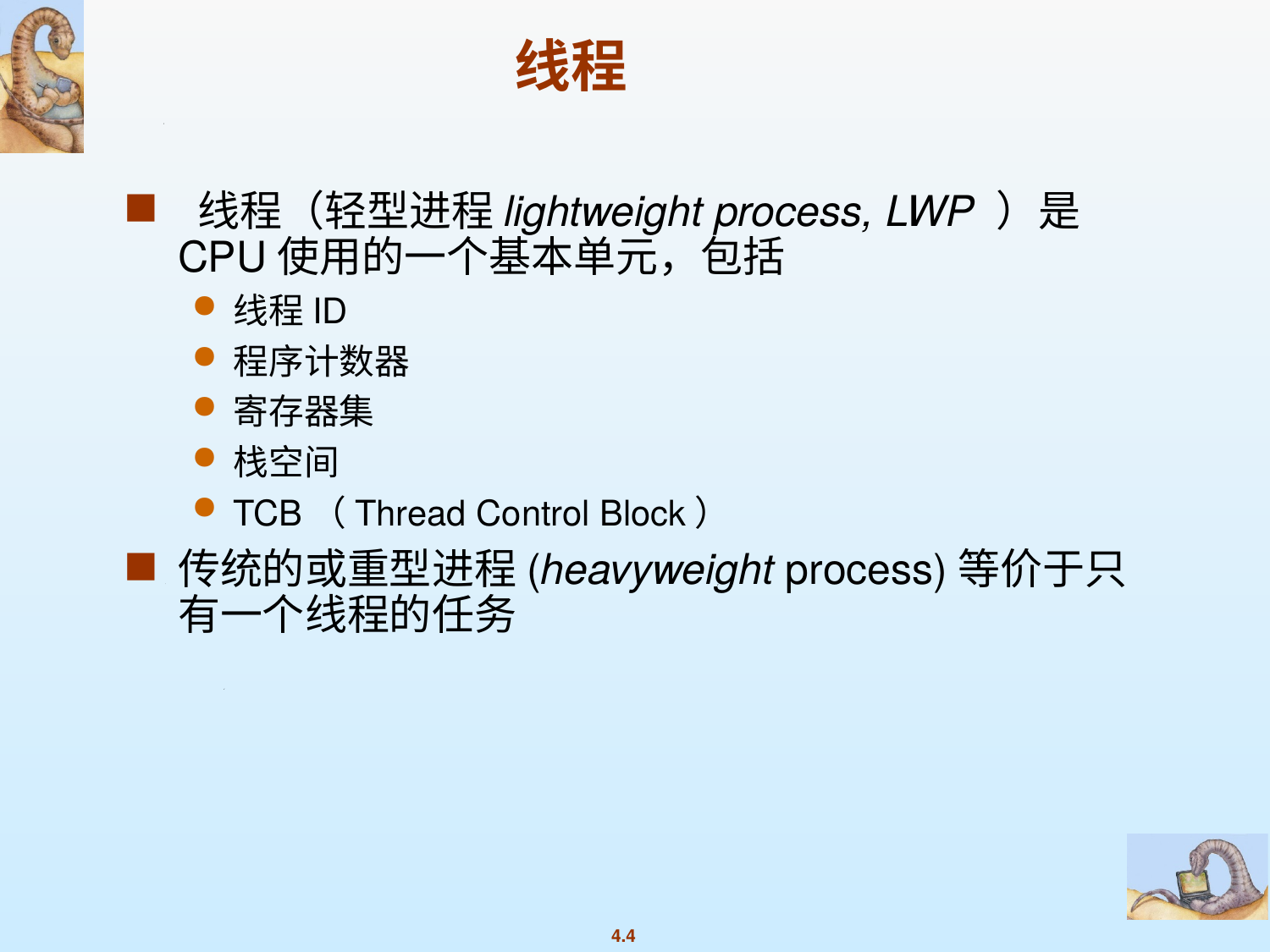

# 线程
 线程（轻型进程lightweight process, LWP ）是CPU使用的一个基本单元，包括
线程ID
程序计数器
寄存器集
栈空间
TCB（Thread Control Block）
传统的或重型进程(heavyweight process)等价于只有一个线程的任务